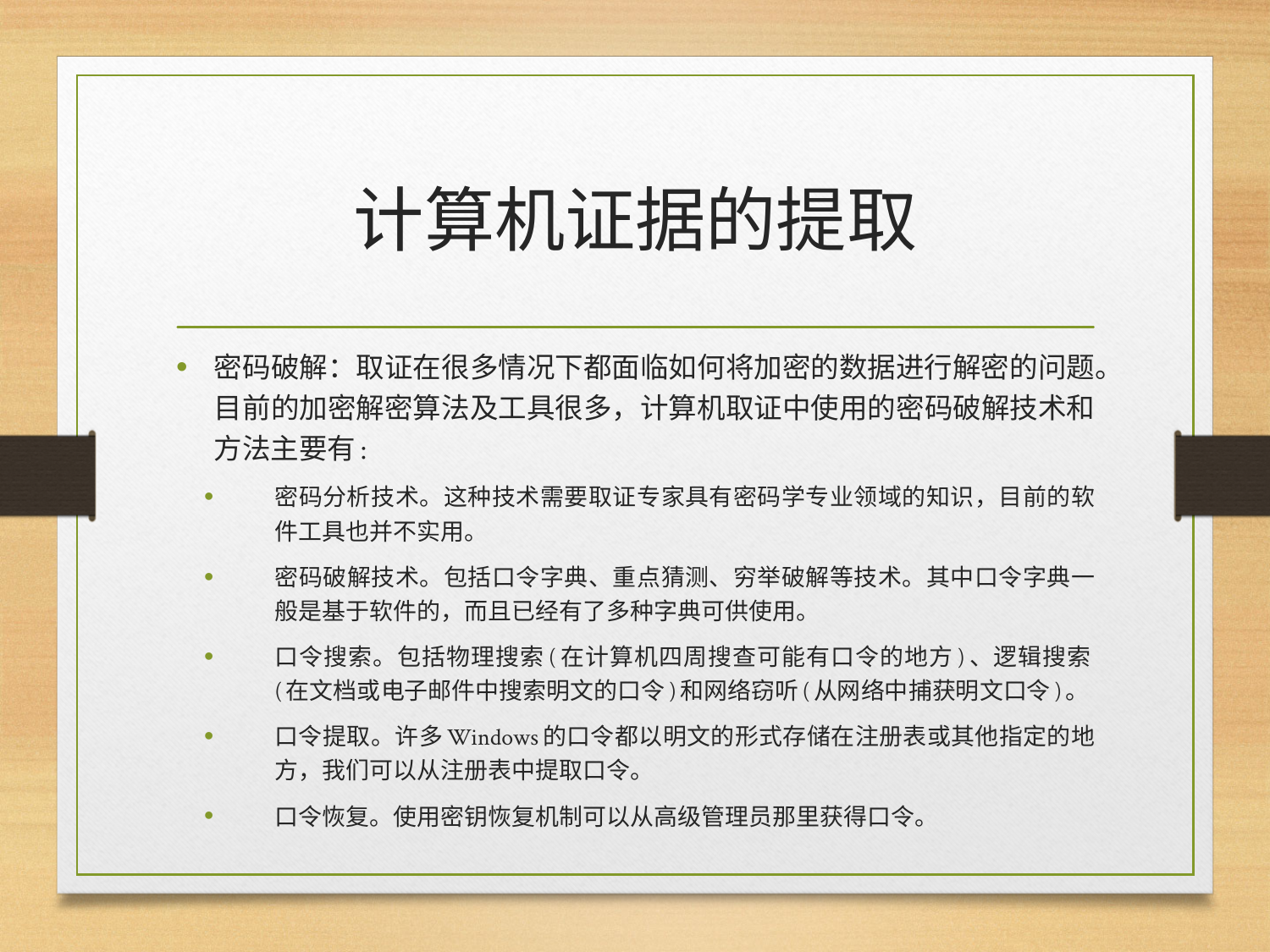

# 计算机证据的提取
密码破解：取证在很多情况下都面临如何将加密的数据进行解密的问题。目前的加密解密算法及工具很多，计算机取证中使用的密码破解技术和方法主要有:
密码分析技术。这种技术需要取证专家具有密码学专业领域的知识，目前的软件工具也并不实用。
密码破解技术。包括口令字典、重点猜测、穷举破解等技术。其中口令字典一般是基于软件的，而且已经有了多种字典可供使用。
口令搜索。包括物理搜索(在计算机四周搜查可能有口令的地方)、逻辑搜索(在文档或电子邮件中搜索明文的口令)和网络窃听(从网络中捕获明文口令)。
口令提取。许多Windows的口令都以明文的形式存储在注册表或其他指定的地方，我们可以从注册表中提取口令。
口令恢复。使用密钥恢复机制可以从高级管理员那里获得口令。